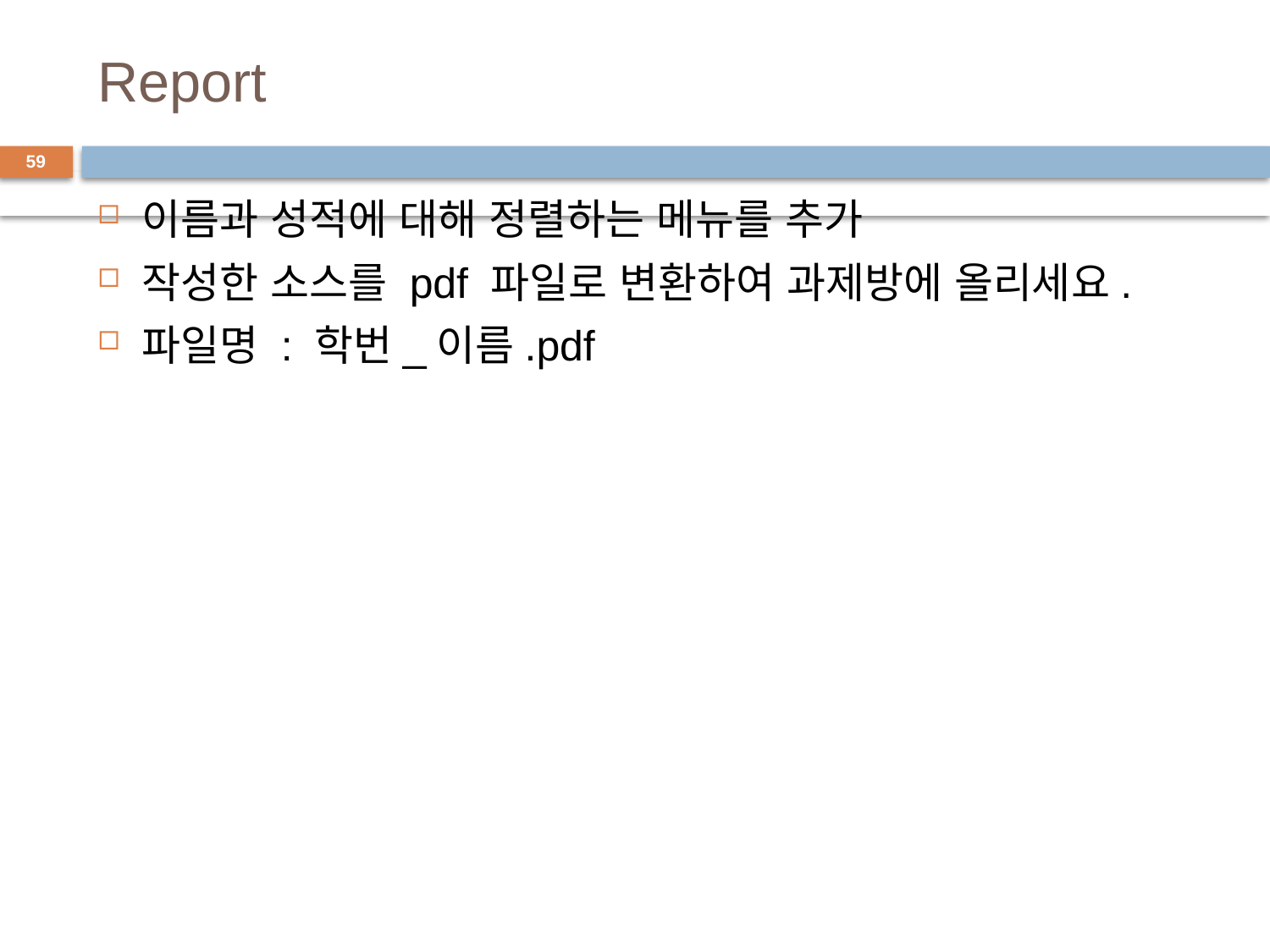

# Report
59
이름과 성적에 대해 정렬하는 메뉴를 추가
작성한 소스를 pdf 파일로 변환하여 과제방에 올리세요.
파일명 : 학번_이름.pdf